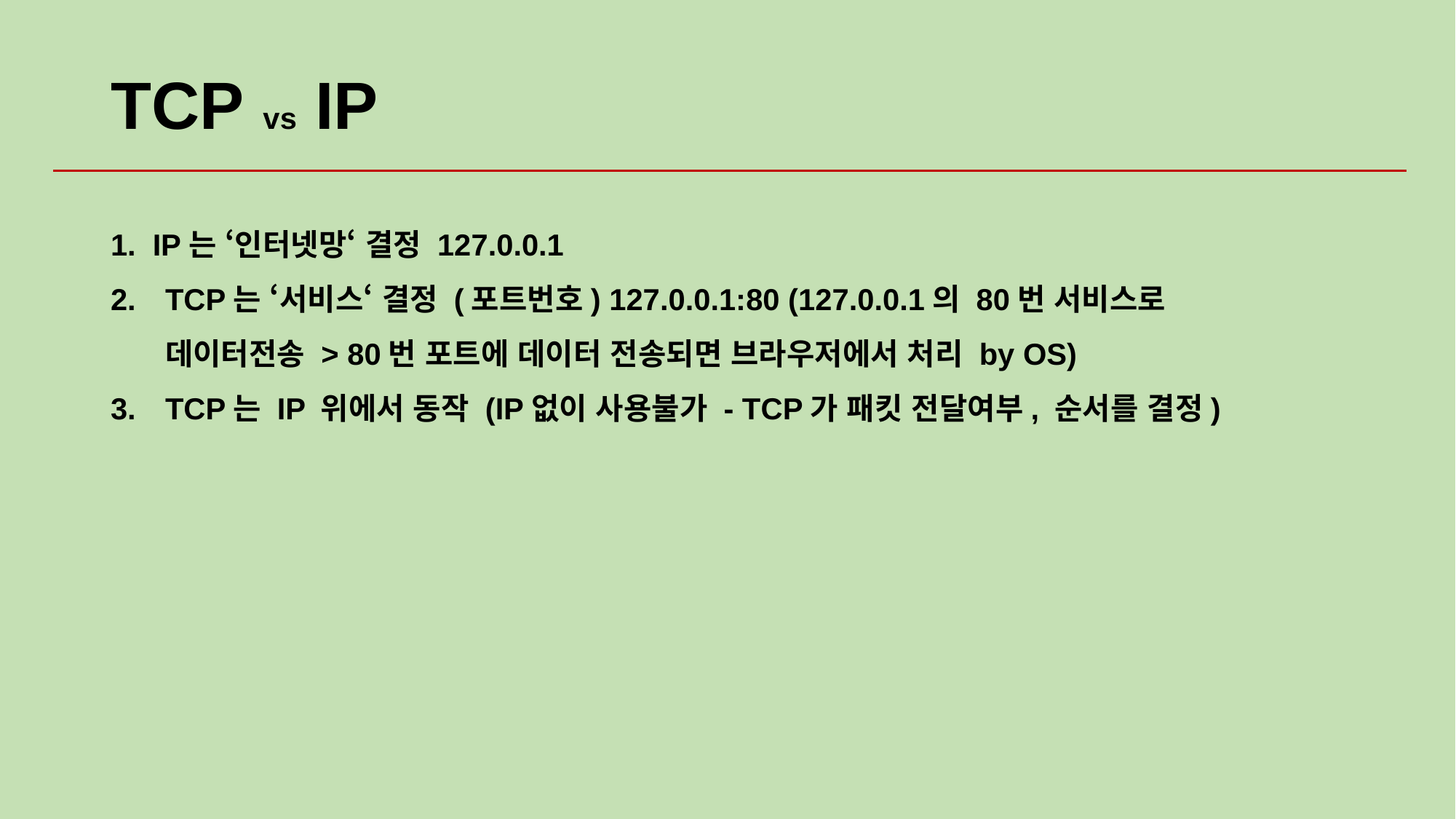

# TCP vs IP
1.  IP는 ‘인터넷망‘ 결정 127.0.0.1
TCP는 ‘서비스‘ 결정 (포트번호) 127.0.0.1:80 (127.0.0.1의 80번 서비스로 데이터전송 > 80번 포트에 데이터 전송되면 브라우저에서 처리 by OS)
TCP는 IP 위에서 동작 (IP없이 사용불가 - TCP가 패킷 전달여부, 순서를 결정)